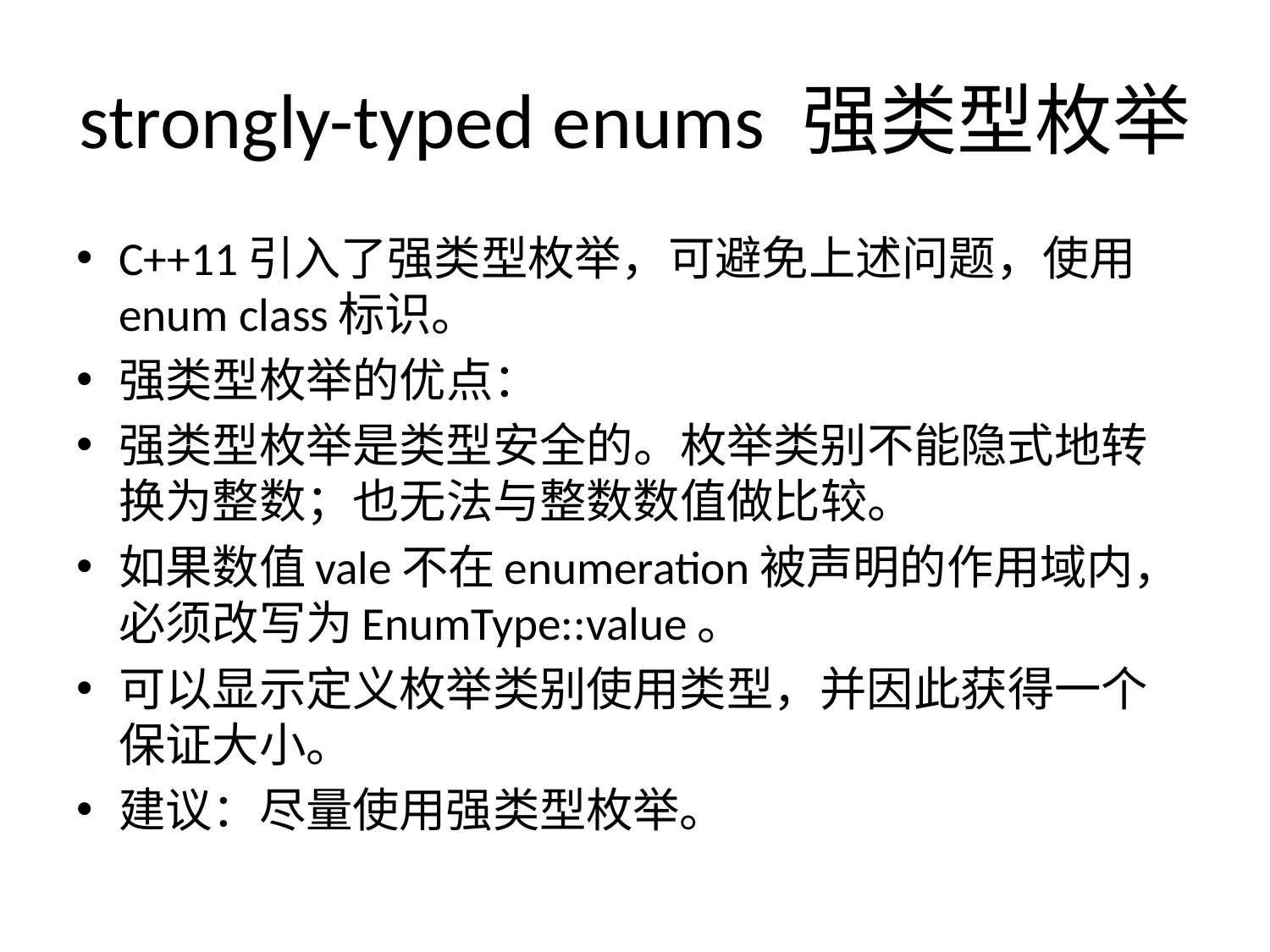

# strongly-typed enums 强类型枚举
C++11引入了强类型枚举，可避免上述问题，使用enum class标识。
强类型枚举的优点：
强类型枚举是类型安全的。枚举类别不能隐式地转换为整数；也无法与整数数值做比较。
如果数值vale不在enumeration被声明的作用域内，必须改写为EnumType::value。
可以显示定义枚举类别使用类型，并因此获得一个保证大小。
建议：尽量使用强类型枚举。